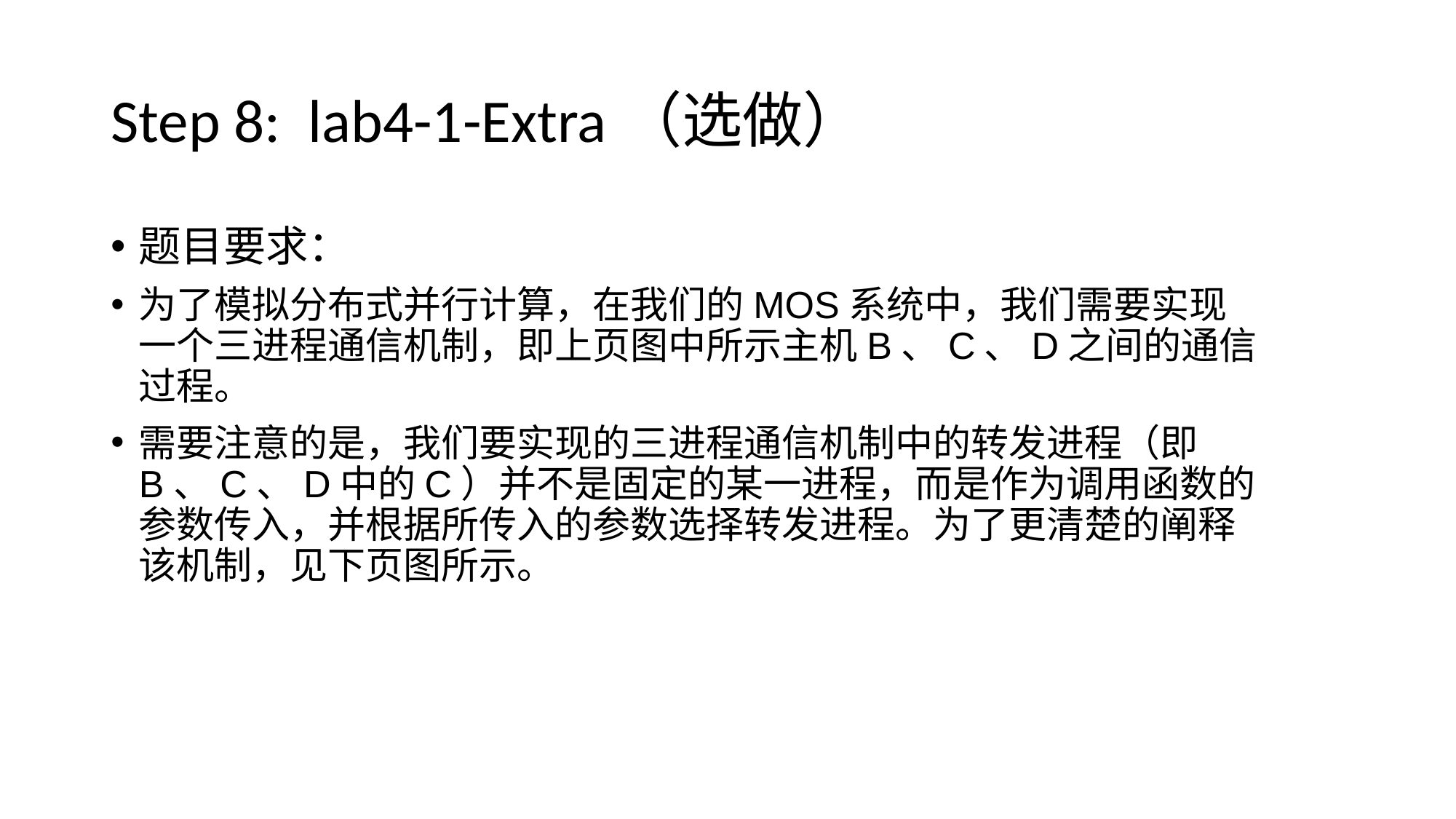

# Step 8:  lab4-1-Extra（选做）
题目要求：
为了模拟分布式并行计算，在我们的MOS系统中，我们需要实现一个三进程通信机制，即上页图中所示主机B、C、D之间的通信过程。
需要注意的是，我们要实现的三进程通信机制中的转发进程（即B、C、D中的C）并不是固定的某一进程，而是作为调用函数的参数传入，并根据所传入的参数选择转发进程。为了更清楚的阐释该机制，见下页图所示。